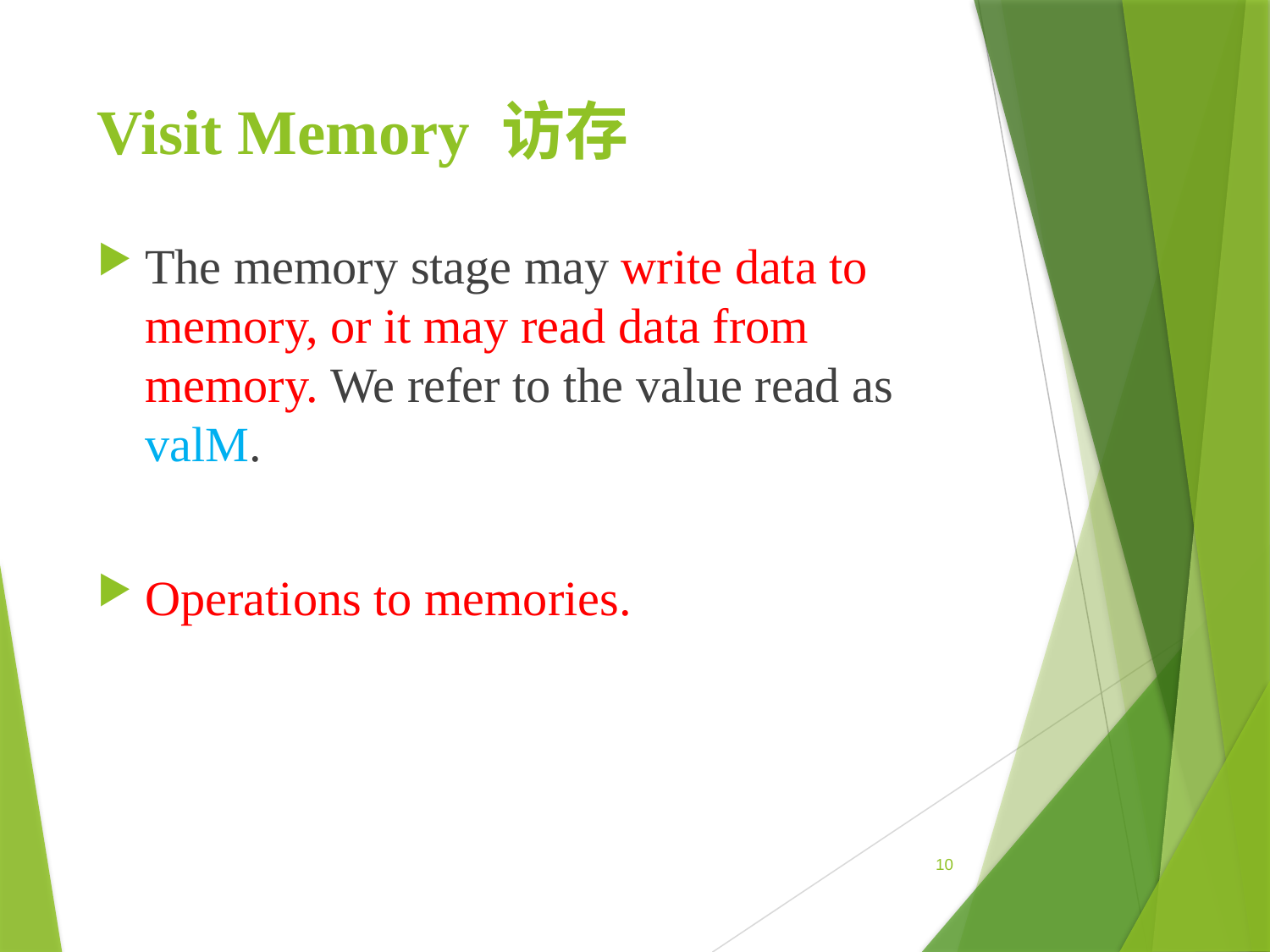

# Visit Memory 访存
The memory stage may write data to memory, or it may read data from memory. We refer to the value read as valM.

Operations to memories.
10